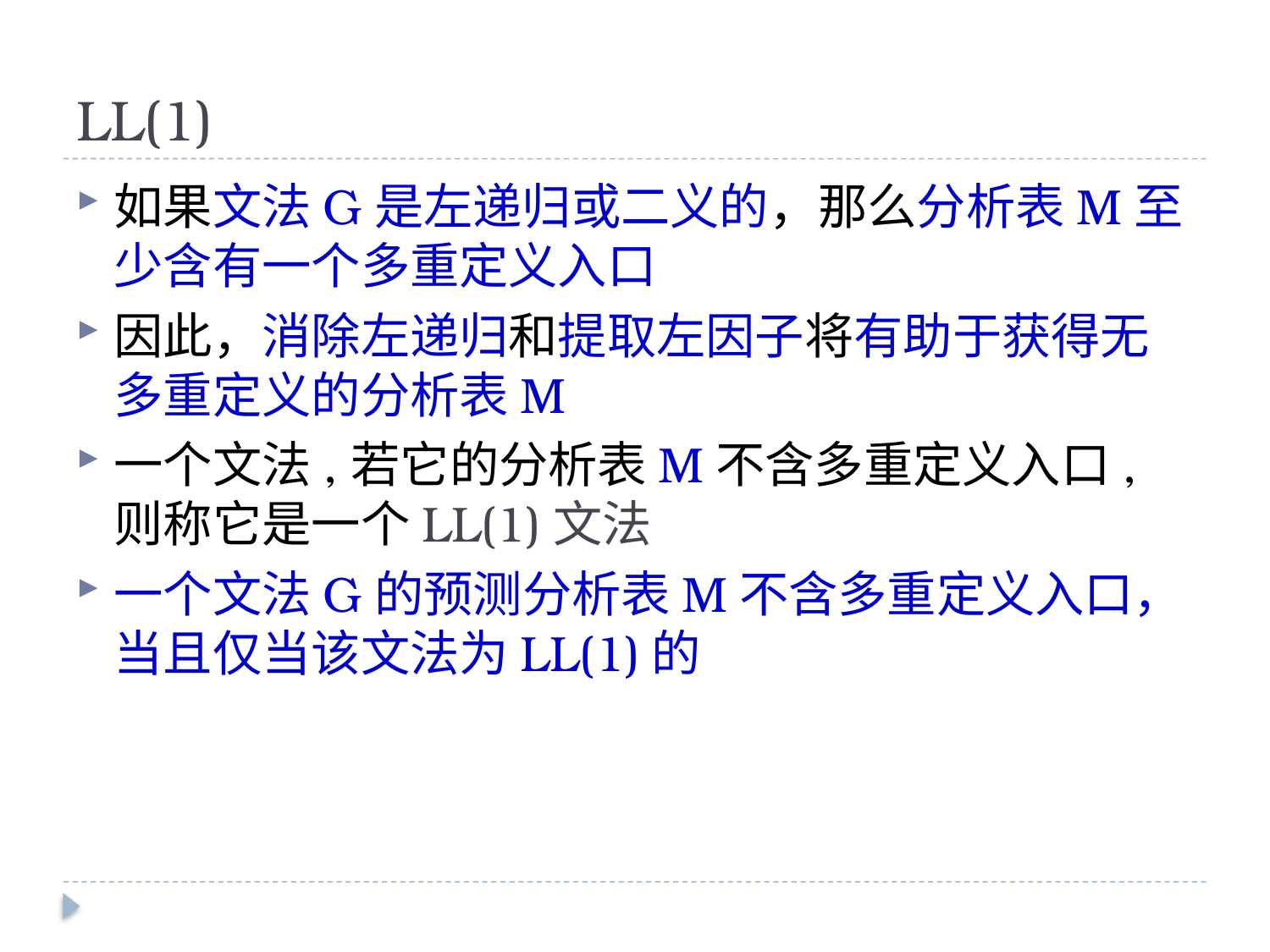

# LL(1)
如果文法G是左递归或二义的，那么分析表M至少含有一个多重定义入口
因此，消除左递归和提取左因子将有助于获得无多重定义的分析表M
一个文法,若它的分析表M不含多重定义入口,则称它是一个LL(1)文法
一个文法G的预测分析表M不含多重定义入口，当且仅当该文法为LL(1)的

46